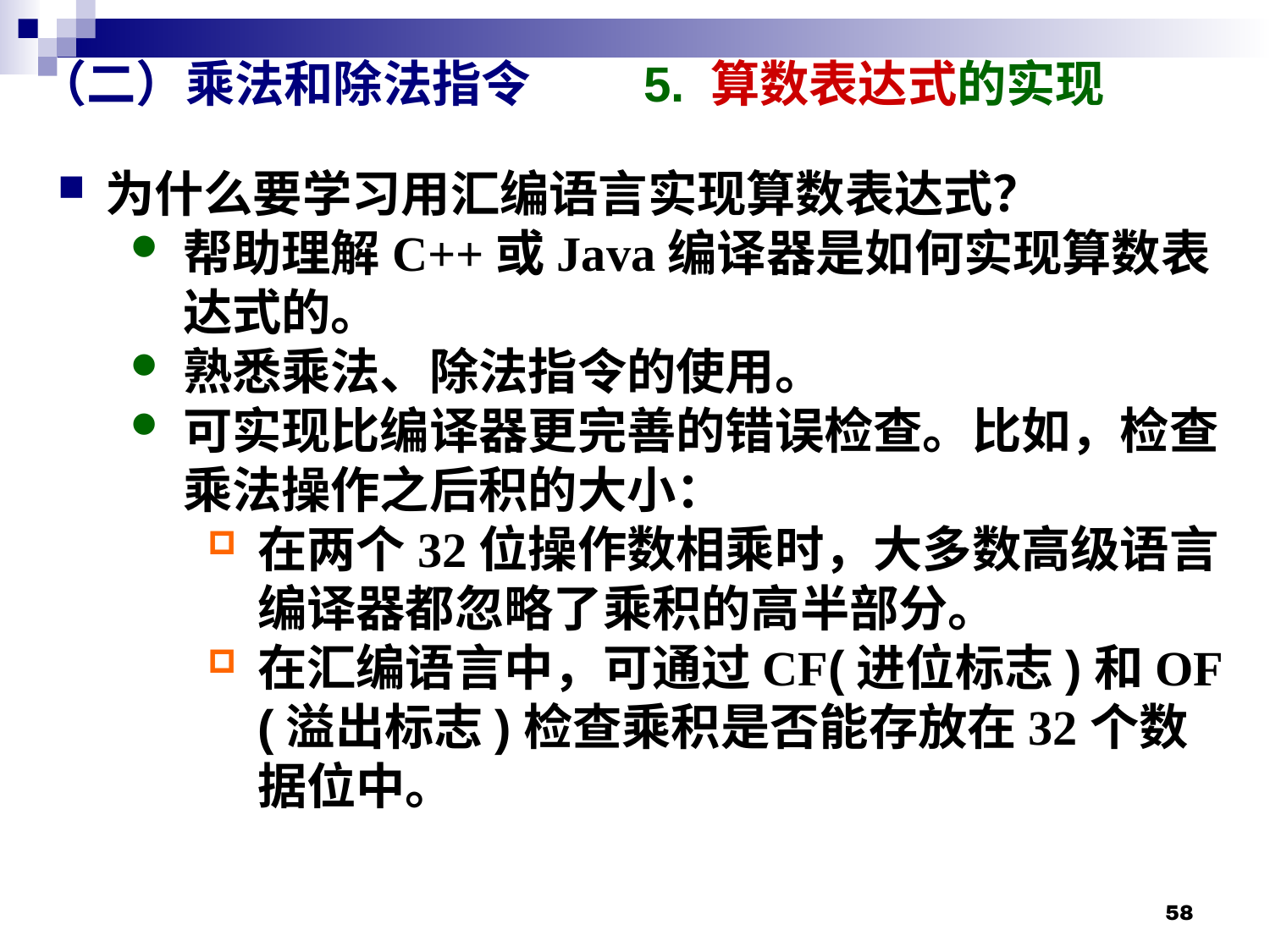

# （二）乘法和除法指令         5. 算数表达式的实现
为什么要学习用汇编语言实现算数表达式？
帮助理解C++或Java编译器是如何实现算数表达式的。
熟悉乘法、除法指令的使用。
可实现比编译器更完善的错误检查。比如，检查乘法操作之后积的大小：
在两个32位操作数相乘时，大多数高级语言编译器都忽略了乘积的高半部分。
在汇编语言中，可通过CF(进位标志)和OF (溢出标志)检查乘积是否能存放在32个数据位中。
58